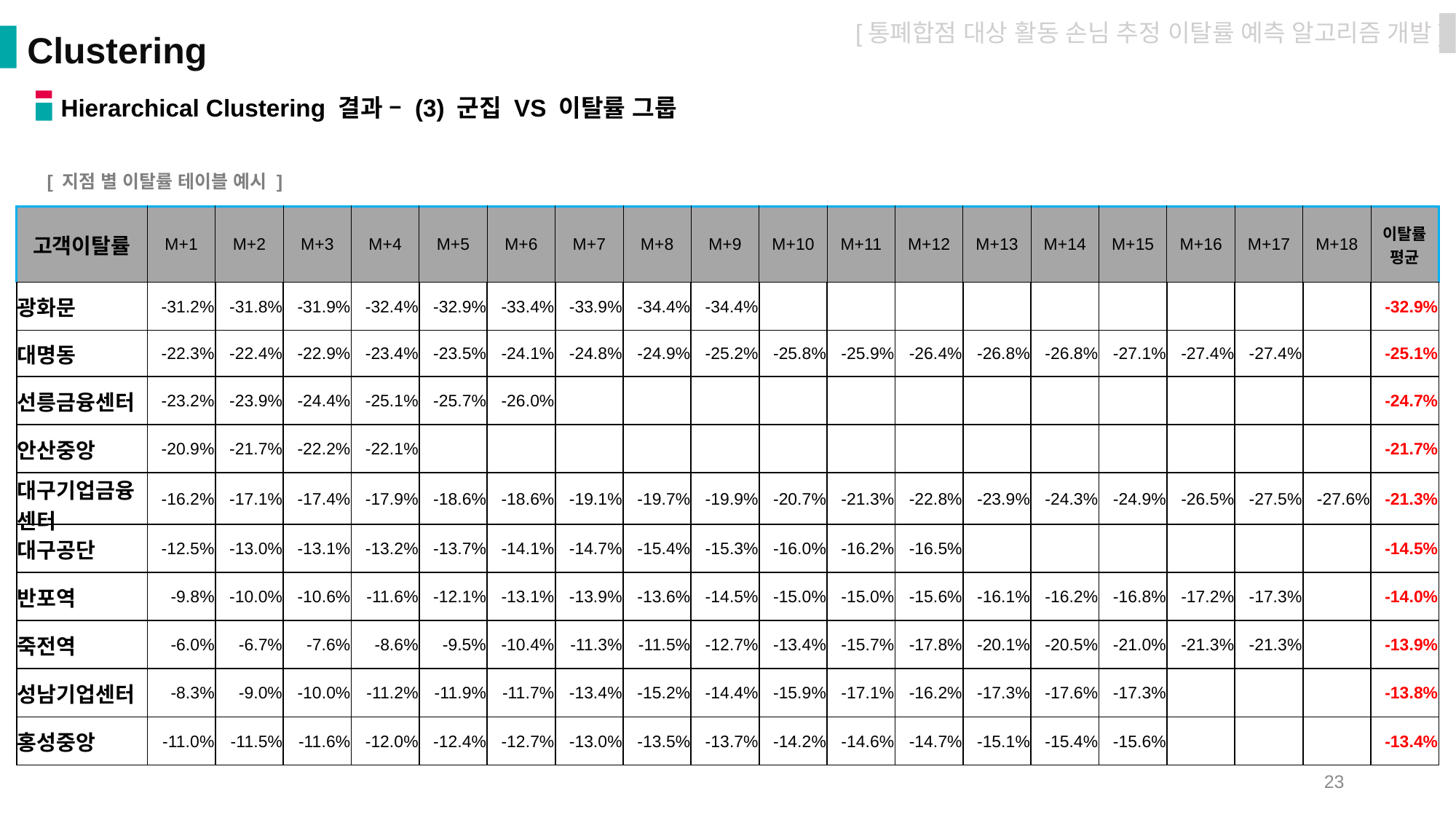

[통폐합점 대상 활동 손님 추정 이탈률 예측 알고리즘 개발]

Clustering

Hierarchical Clustering 결과 – (3) 군집 VS 이탈률 그룹

[ 지점 별 이탈률 테이블 예시 ]
| 고객이탈률 | M+1 | M+2 | M+3 | M+4 | M+5 | M+6 | M+7 | M+8 | M+9 | M+10 | M+11 | M+12 | M+13 | M+14 | M+15 | M+16 | M+17 | M+18 | 이탈률 평균 |
| --- | --- | --- | --- | --- | --- | --- | --- | --- | --- | --- | --- | --- | --- | --- | --- | --- | --- | --- | --- |
| 광화문 | -31.2% | -31.8% | -31.9% | -32.4% | -32.9% | -33.4% | -33.9% | -34.4% | -34.4% |  |  |  |  |  |  |  |  |  | -32.9% |
| 대명동 | -22.3% | -22.4% | -22.9% | -23.4% | -23.5% | -24.1% | -24.8% | -24.9% | -25.2% | -25.8% | -25.9% | -26.4% | -26.8% | -26.8% | -27.1% | -27.4% | -27.4% |  | -25.1% |
| 선릉금융센터 | -23.2% | -23.9% | -24.4% | -25.1% | -25.7% | -26.0% |  |  |  |  |  |  |  |  |  |  |  |  | -24.7% |
| 안산중앙 | -20.9% | -21.7% | -22.2% | -22.1% |  |  |  |  |  |  |  |  |  |  |  |  |  |  | -21.7% |
| 대구기업금융센터 | -16.2% | -17.1% | -17.4% | -17.9% | -18.6% | -18.6% | -19.1% | -19.7% | -19.9% | -20.7% | -21.3% | -22.8% | -23.9% | -24.3% | -24.9% | -26.5% | -27.5% | -27.6% | -21.3% |
| 대구공단 | -12.5% | -13.0% | -13.1% | -13.2% | -13.7% | -14.1% | -14.7% | -15.4% | -15.3% | -16.0% | -16.2% | -16.5% |  |  |  |  |  |  | -14.5% |
| 반포역 | -9.8% | -10.0% | -10.6% | -11.6% | -12.1% | -13.1% | -13.9% | -13.6% | -14.5% | -15.0% | -15.0% | -15.6% | -16.1% | -16.2% | -16.8% | -17.2% | -17.3% |  | -14.0% |
| 죽전역 | -6.0% | -6.7% | -7.6% | -8.6% | -9.5% | -10.4% | -11.3% | -11.5% | -12.7% | -13.4% | -15.7% | -17.8% | -20.1% | -20.5% | -21.0% | -21.3% | -21.3% |  | -13.9% |
| 성남기업센터 | -8.3% | -9.0% | -10.0% | -11.2% | -11.9% | -11.7% | -13.4% | -15.2% | -14.4% | -15.9% | -17.1% | -16.2% | -17.3% | -17.6% | -17.3% |  |  |  | -13.8% |
| 홍성중앙 | -11.0% | -11.5% | -11.6% | -12.0% | -12.4% | -12.7% | -13.0% | -13.5% | -13.7% | -14.2% | -14.6% | -14.7% | -15.1% | -15.4% | -15.6% |  |  |  | -13.4% |
23